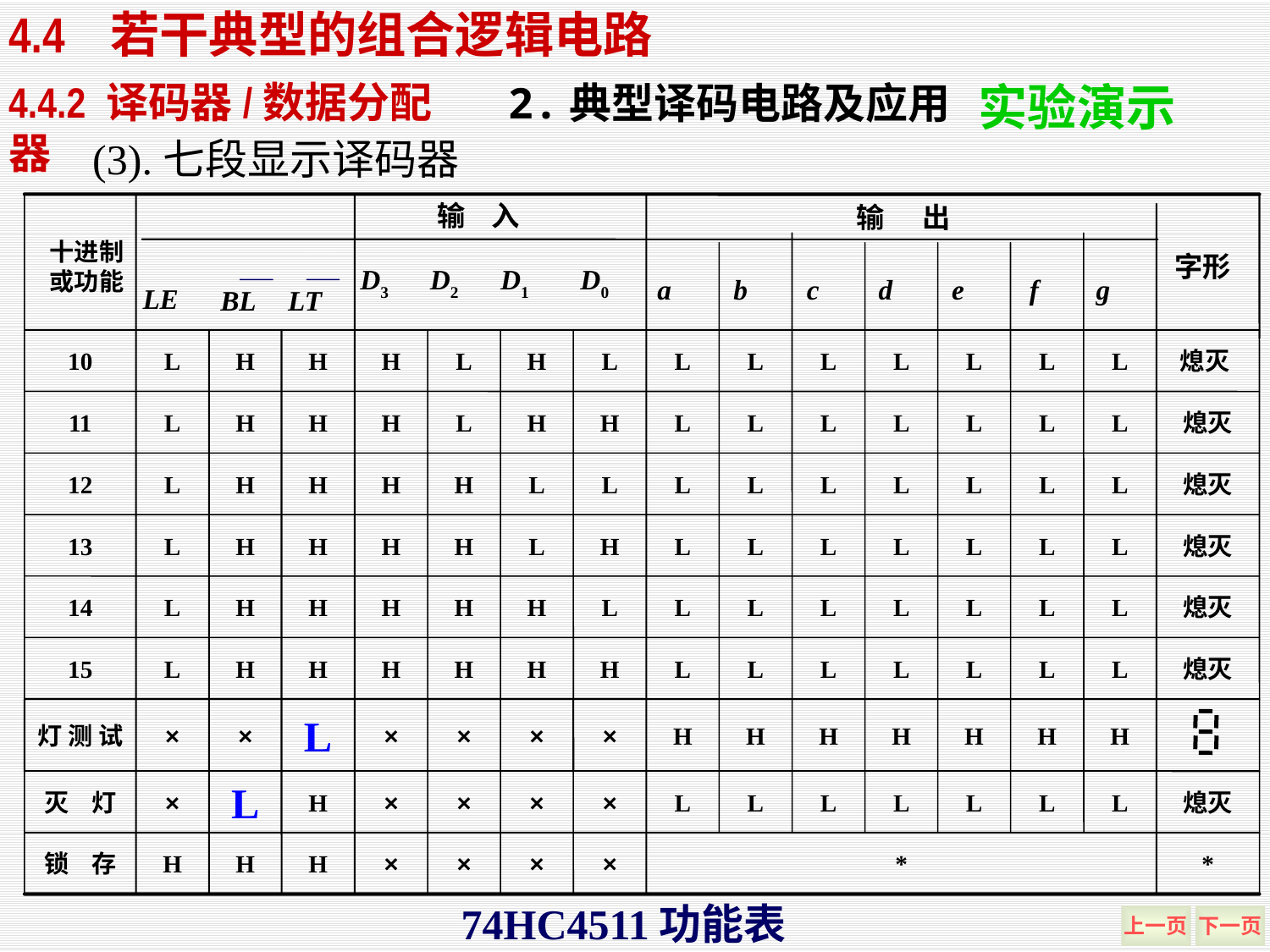

4.4   若干典型的组合逻辑电路
实验演示
2.典型译码电路及应用
4.4.2 译码器/数据分配器
(3).七段显示译码器
                          输    入

十进制
或功能

输      出
      字形

D3
D2
D1
D0

   a
    b
    c
    d
    e
     f
    g

LE
BL
LT

10

L
H

H

H
L

H

L

L
L
L
L
L
L
L
熄灭

11

L
H
H
H
L
H
H
L
L
L
L
L
L
L
熄灭
12

L
H
H
H
H
L
L
L
L
L
L
L
L
L
熄灭
13

L
H
H
H
H
L
H
L
L
L
L
L
L
L
熄灭
14

L
H
H
H
H
H
L
L
L
L
L
L
L
L
熄灭
15

L
H
H
H
H
H
H
L
L
L
L
L
L
L
熄灭
灯 测 试

×
×
L
×
×
×
×

H
H
H
H
H
H
H

灭    灯

×
L
H
×
×
×
×

L
L
L
L
L
L
L
熄灭
锁    存

H
H
H
×
×
×
×
*
*

74HC4511功能表(续)